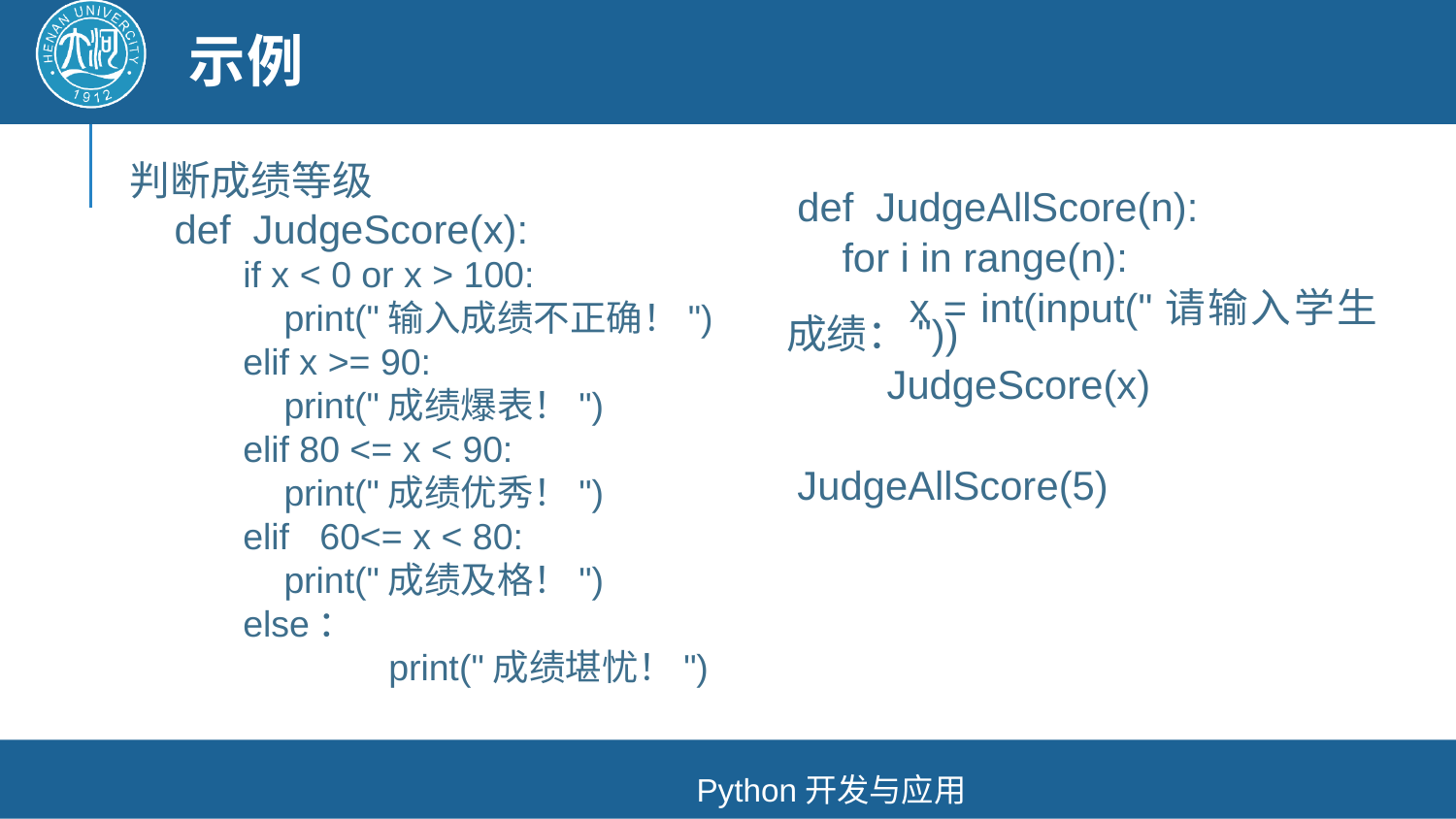

# 示例
判断成绩等级
    def  JudgeScore(x):
    if x < 0 or x > 100:
        print("输入成绩不正确！")
    elif x >= 90:
        print("成绩爆表！")
    elif 80 <= x < 90:
        print("成绩优秀！")
    elif   60<= x < 80:
        print("成绩及格！")
    else：
	    print("成绩堪忧！")
 def  JudgeAllScore(n):
     for i in range(n):
         x = int(input("请输入学生成绩："))
         JudgeScore(x)

 JudgeAllScore(5)

Python开发与应用
8